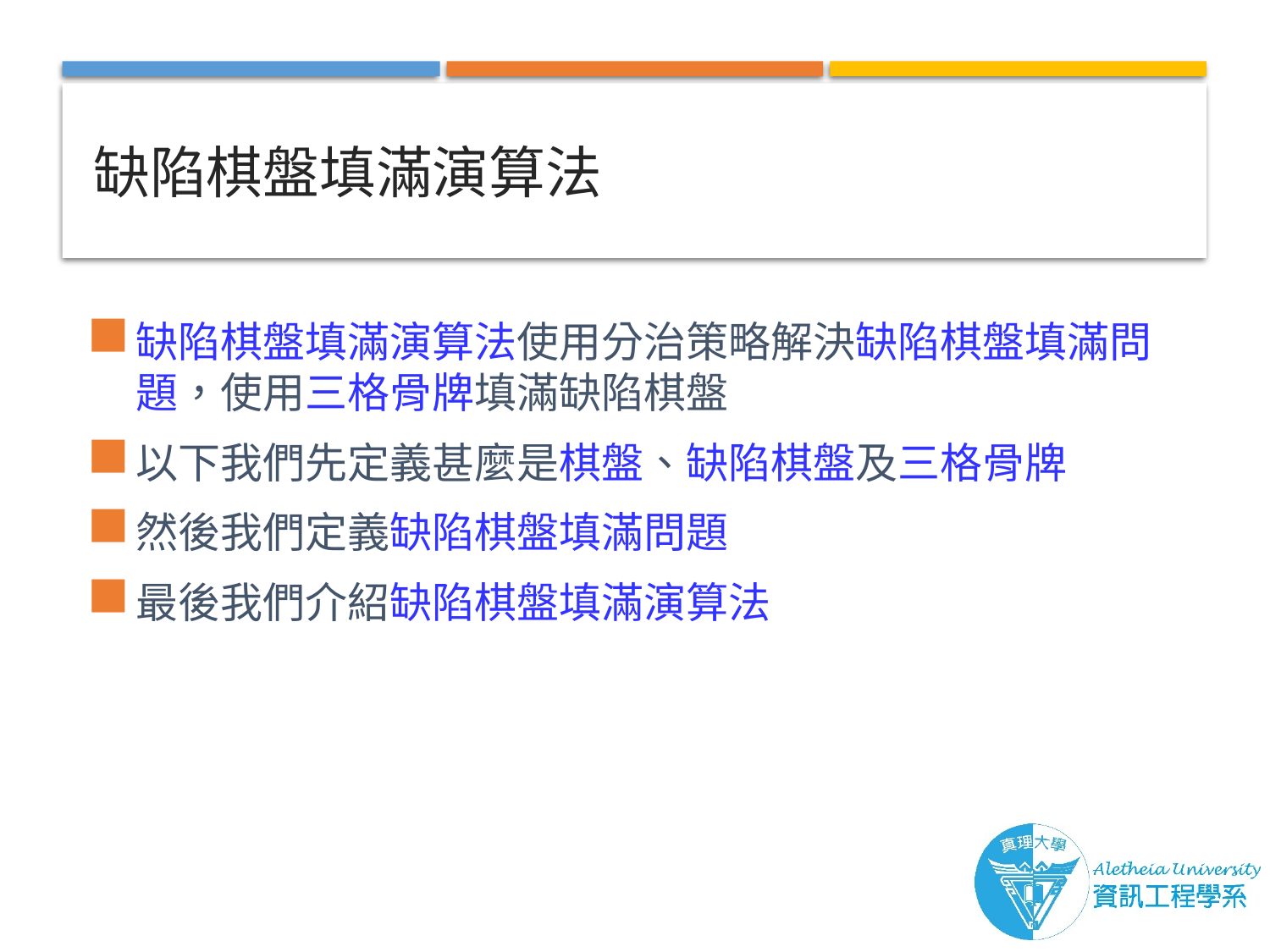

# 缺陷棋盤填滿演算法
缺陷棋盤填滿演算法使用分治策略解決缺陷棋盤填滿問題，使用三格骨牌填滿缺陷棋盤
以下我們先定義甚麼是棋盤、缺陷棋盤及三格骨牌
然後我們定義缺陷棋盤填滿問題
最後我們介紹缺陷棋盤填滿演算法